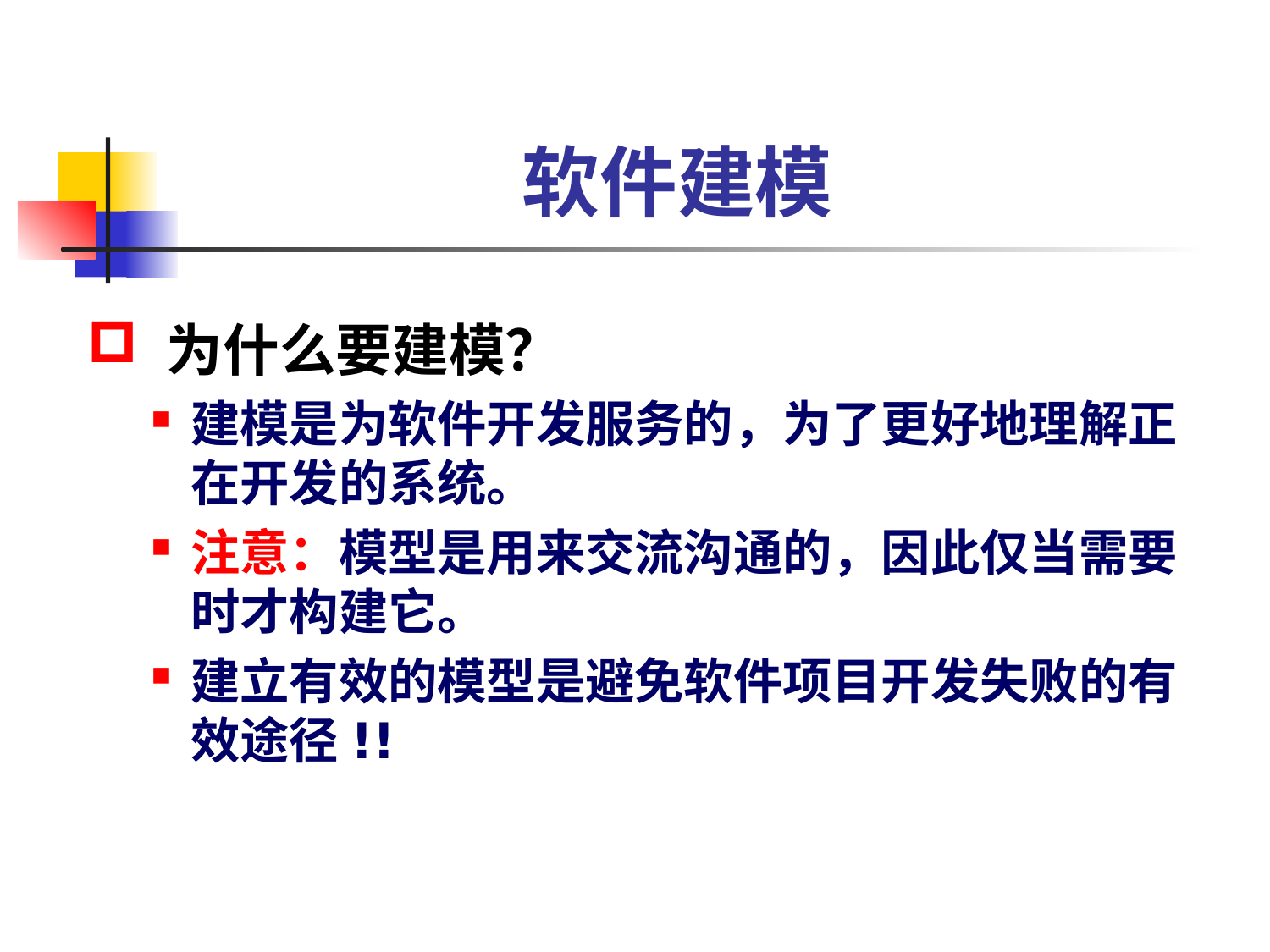

# 软件建模
 为什么要建模？
建模是为软件开发服务的，为了更好地理解正在开发的系统。
注意：模型是用来交流沟通的，因此仅当需要时才构建它。
建立有效的模型是避免软件项目开发失败的有效途径!!